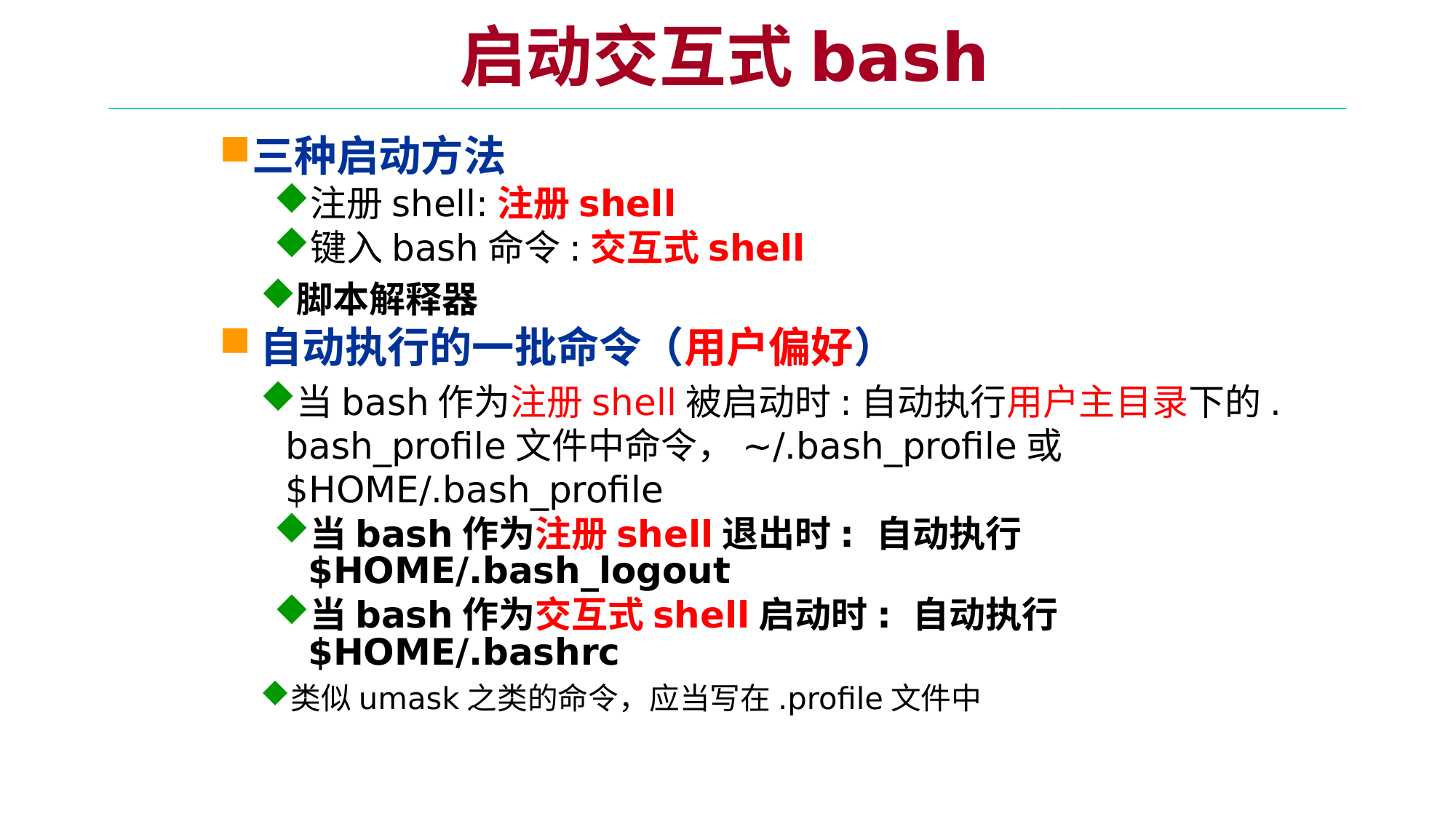

启动交互式bash
三种启动方法
注册shell:注册shell
键入bash命令:交互式shell
脚本解释器
自动执行的一批命令（用户偏好）
当bash作为注册shell被启动时:自动执行用户主目录下的.bash_profile文件中命令，~/.bash_profile或$HOME/.bash_profile
当bash作为注册shell退出时: 自动执行$HOME/.bash_logout
当bash作为交互式shell启动时: 自动执行$HOME/.bashrc
类似umask之类的命令，应当写在.profile文件中